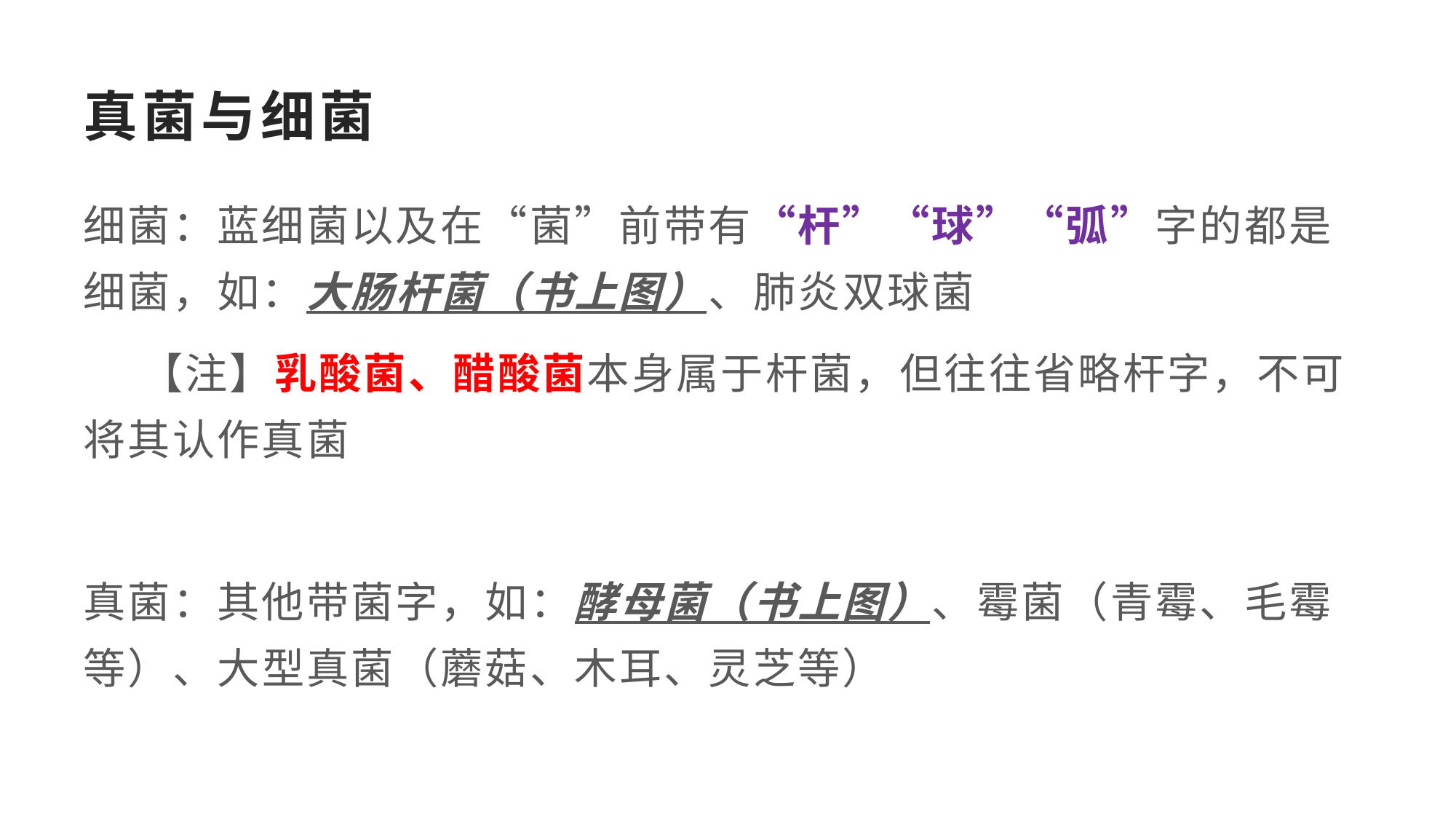

# 真菌与细菌
细菌：蓝细菌以及在“菌”前带有“杆”“球”“弧”字的都是细菌，如：大肠杆菌（书上图）、肺炎双球菌
    【注】乳酸菌、醋酸菌本身属于杆菌，但往往省略杆字，不可将其认作真菌

真菌：其他带菌字，如：酵母菌（书上图）、霉菌（青霉、毛霉等）、大型真菌（蘑菇、木耳、灵芝等）